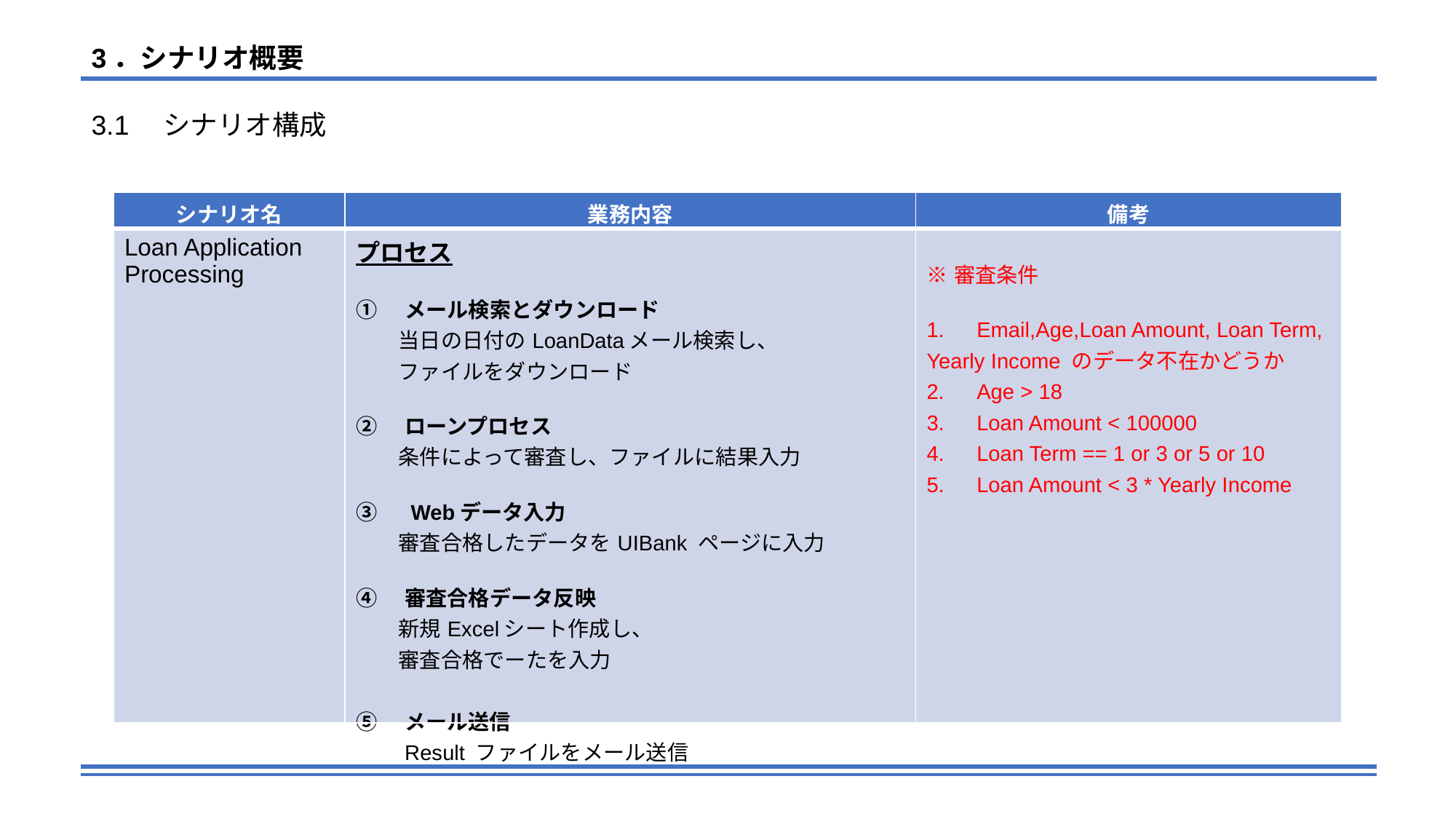

3．シナリオ概要
3.1　シナリオ構成
| シナリオ名 | 業務内容 | 備考 |
| --- | --- | --- |
| Loan Application Processing | プロセス ①　メール検索とダウンロード 　　当日の日付のLoanDataメール検索し、 　　ファイルをダウンロード ②　ローンプロセス　 　　条件によって審査し、ファイルに結果入力 ③　Webデータ入力 　　審査合格したデータをUIBank ページに入力 ④　審査合格データ反映 　　新規Excelシート作成し、 　　審査合格でーたを入力 　　 ⑤　メール送信 　　Result ファイルをメール送信 | ※審査条件 1.　Email,Age,Loan Amount, Loan Term, Yearly Income のデータ不在かどうか 2.　Age > 18 3.　Loan Amount < 100000 4.　Loan Term == 1 or 3 or 5 or 10 5.　Loan Amount < 3 \* Yearly Income |